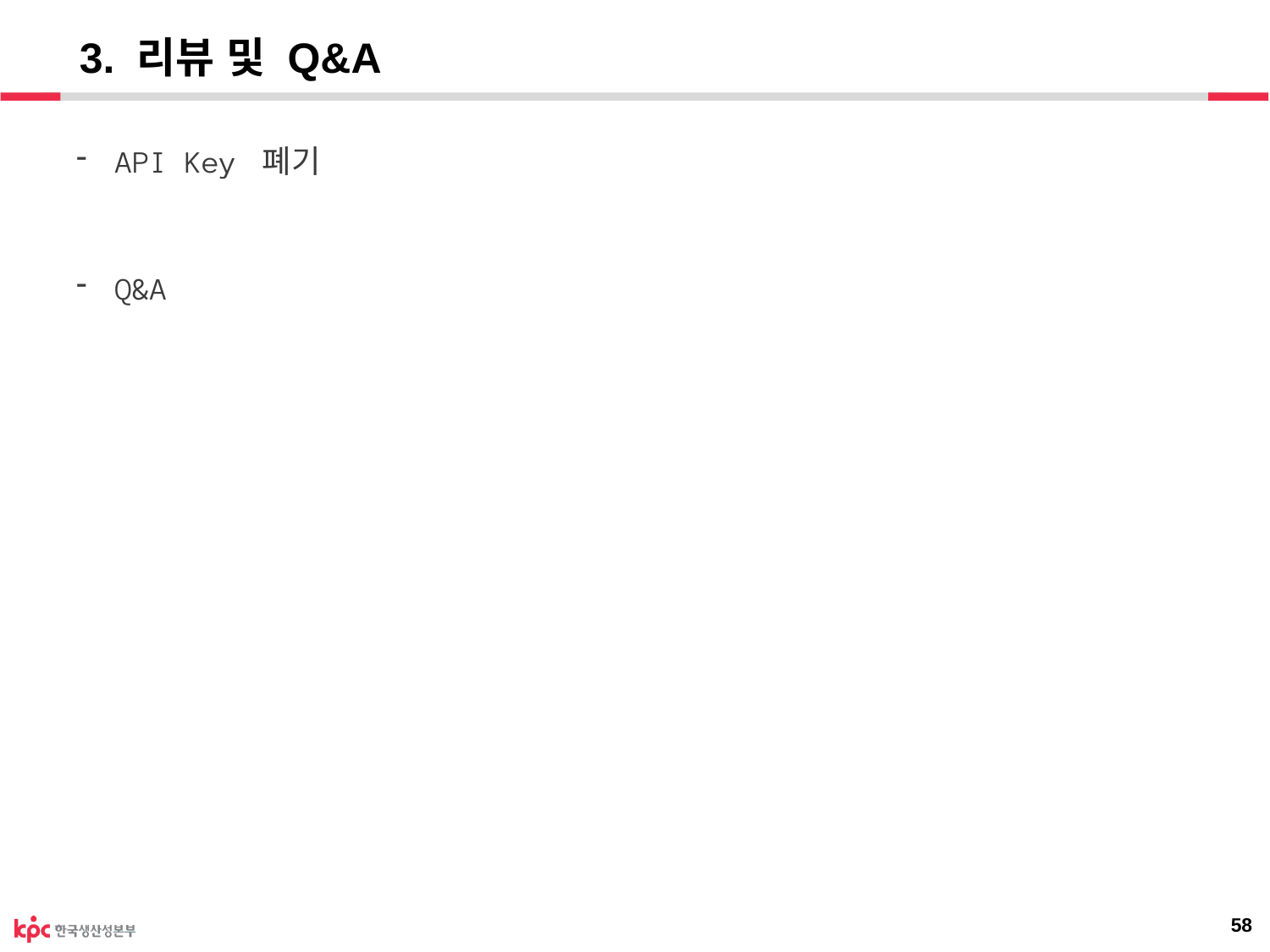

# 3. 리뷰 및 Q&A
API Key 폐기

Q&A